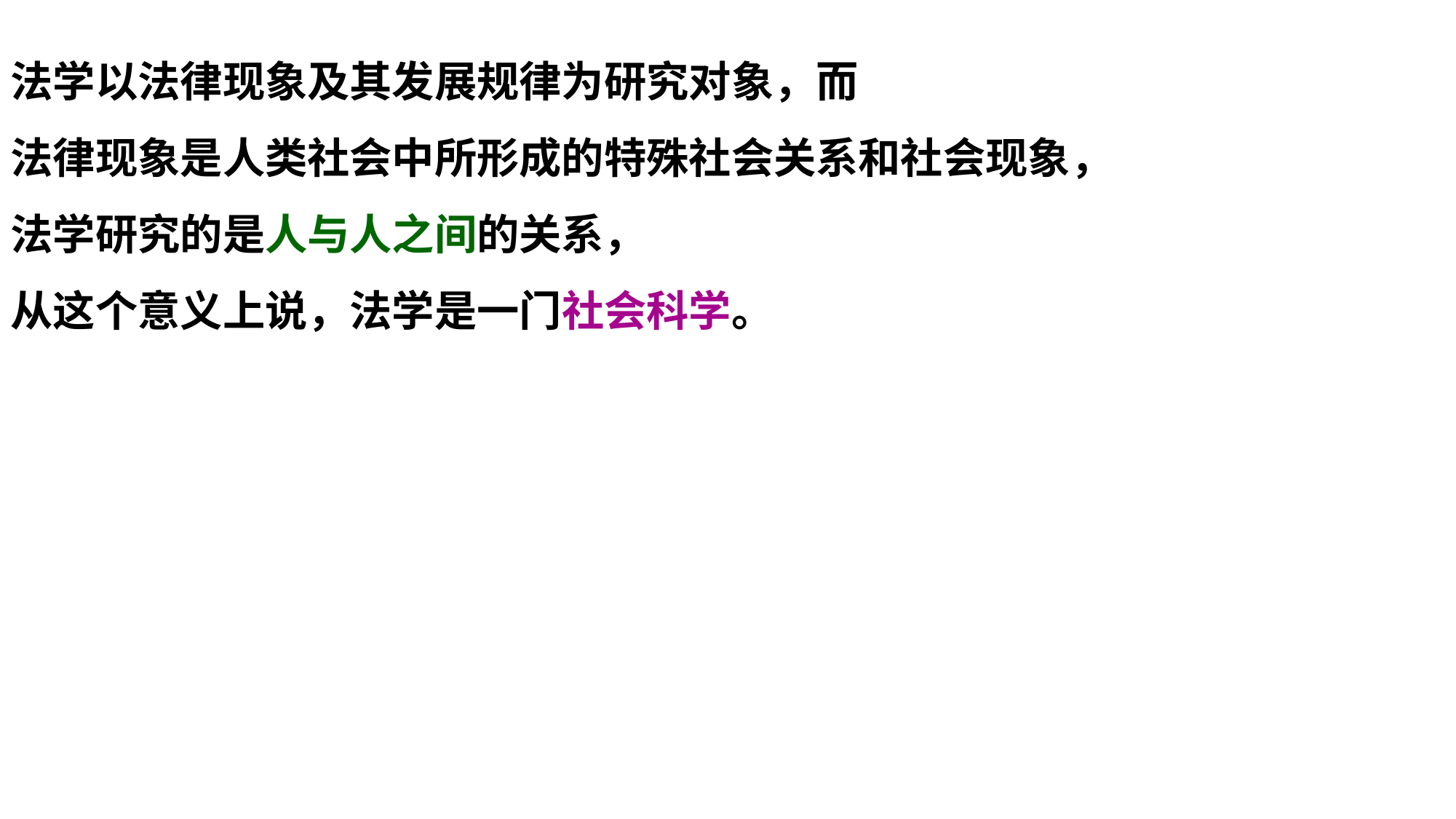

法学以法律现象及其发展规律为研究对象，而
法律现象是人类社会中所形成的特殊社会关系和社会现象，
法学研究的是人与人之间的关系，
从这个意义上说，法学是一门社会科学。